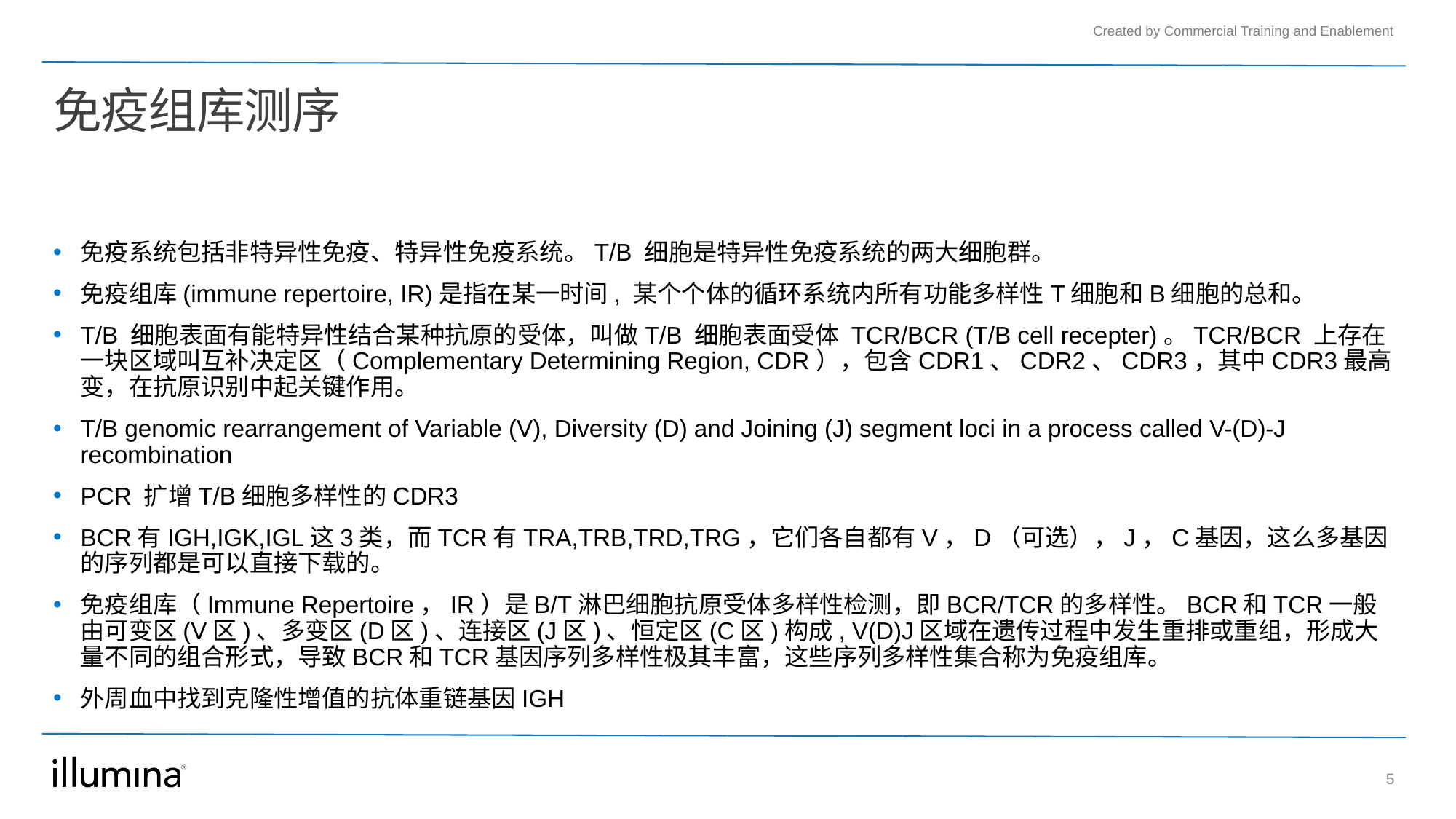

# 免疫组库测序
免疫系统包括非特异性免疫、特异性免疫系统。T/B 细胞是特异性免疫系统的两大细胞群。
免疫组库(immune repertoire, IR)是指在某一时间, 某个个体的循环系统内所有功能多样性T细胞和B细胞的总和。
T/B 细胞表面有能特异性结合某种抗原的受体，叫做T/B 细胞表面受体 TCR/BCR (T/B cell recepter)。TCR/BCR 上存在一块区域叫互补决定区（Complementary Determining Region, CDR），包含CDR1、CDR2、CDR3，其中CDR3最高变，在抗原识别中起关键作用。
T/B genomic rearrangement of Variable (V), Diversity (D) and Joining (J) segment loci in a process called V-(D)-J recombination
PCR 扩增T/B细胞多样性的CDR3
BCR有IGH,IGK,IGL这3类，而TCR有TRA,TRB,TRD,TRG，它们各自都有V，D（可选），J，C基因，这么多基因的序列都是可以直接下载的。
免疫组库（Immune Repertoire，IR）是B/T淋巴细胞抗原受体多样性检测，即BCR/TCR的多样性。BCR和TCR一般由可变区(V区)、多变区(D区)、连接区(J区)、恒定区(C区)构成, V(D)J区域在遗传过程中发生重排或重组，形成大量不同的组合形式，导致BCR和TCR基因序列多样性极其丰富，这些序列多样性集合称为免疫组库。
外周血中找到克隆性增值的抗体重链基因IGH
5